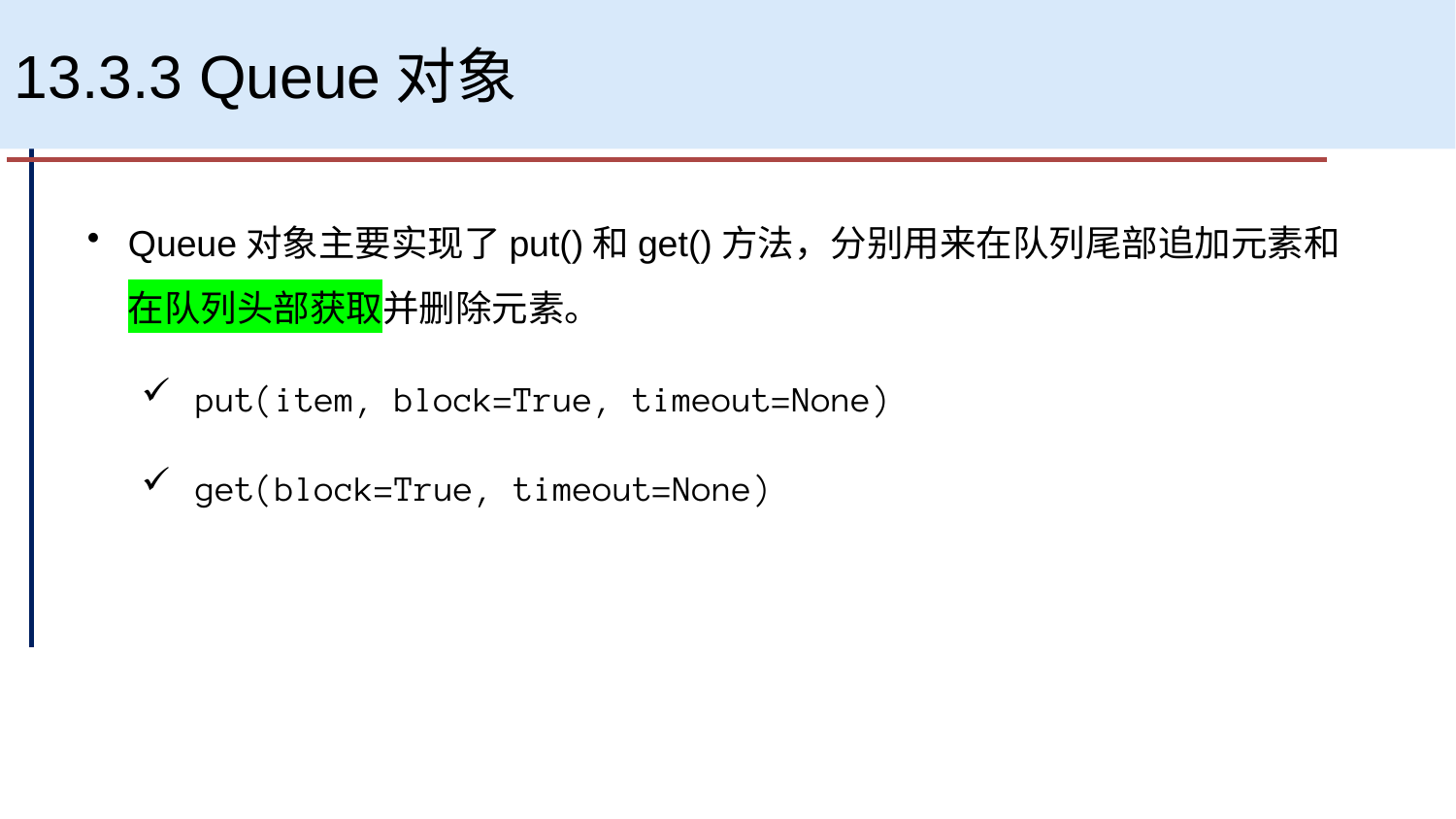

# 13.3.3 Queue对象
Queue对象主要实现了put()和get()方法，分别用来在队列尾部追加元素和在队列头部获取并删除元素。
put(item, block=True, timeout=None)
get(block=True, timeout=None)